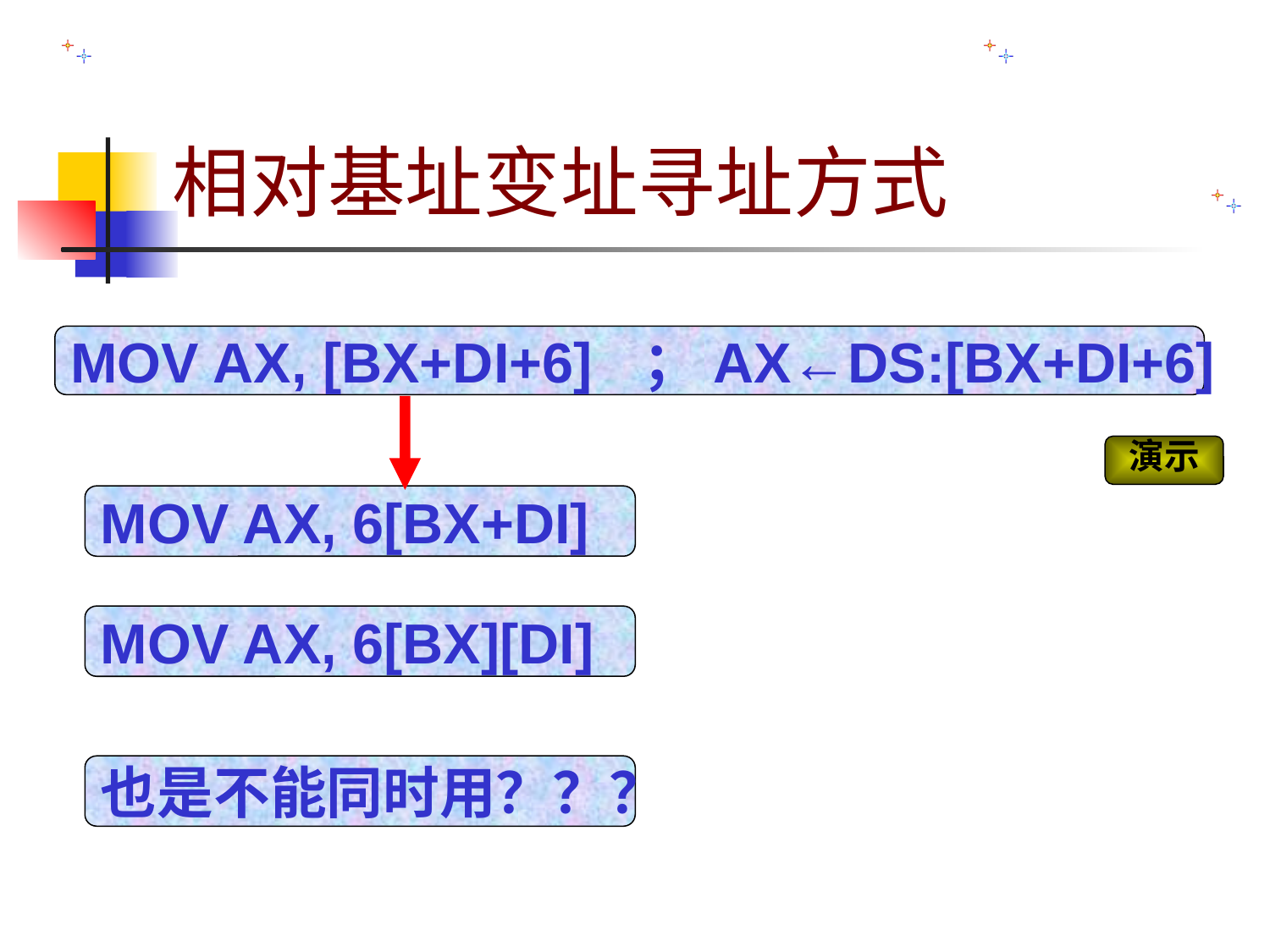

# 相对基址变址寻址方式
MOV AX, [BX+DI+6]	；AX←DS:[BX+DI+6]

演示
MOV AX, 6[BX+DI]
MOV AX, 6[BX][DI]
也是不能同时用？？？